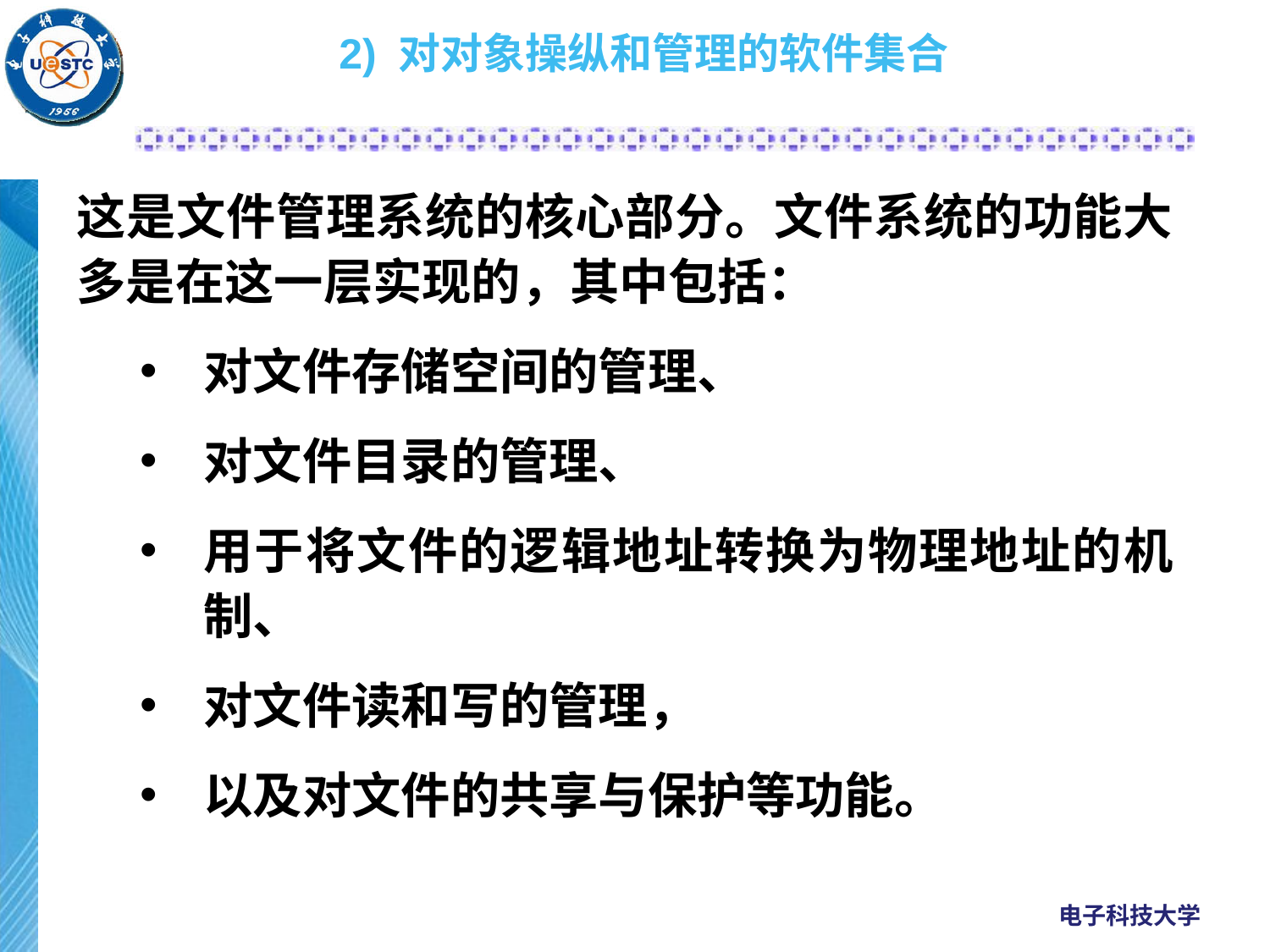

# 2) 对对象操纵和管理的软件集合
这是文件管理系统的核心部分。文件系统的功能大多是在这一层实现的，其中包括：
对文件存储空间的管理、
对文件目录的管理、
用于将文件的逻辑地址转换为物理地址的机制、
对文件读和写的管理，
以及对文件的共享与保护等功能。